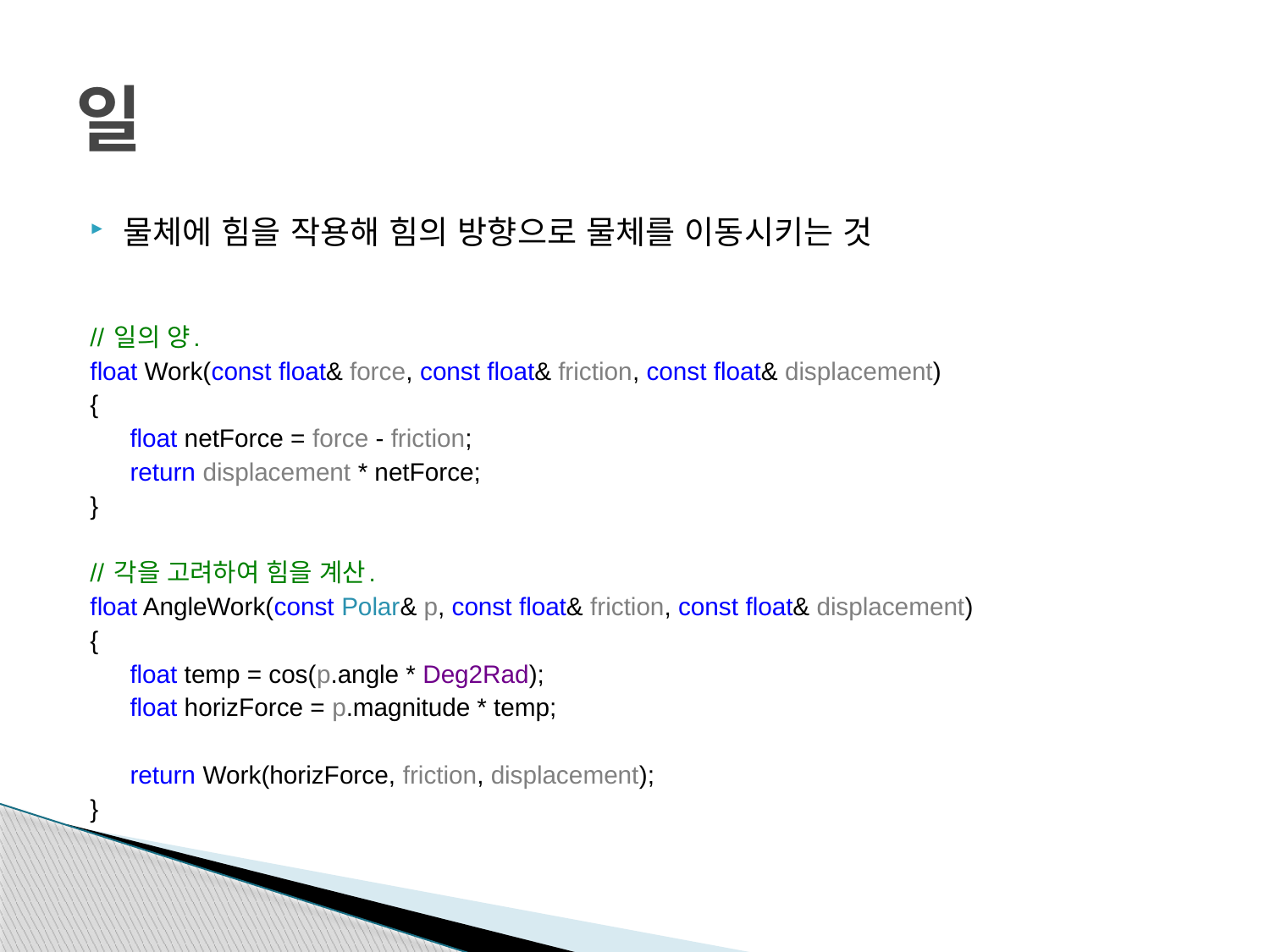

# 일
물체에 힘을 작용해 힘의 방향으로 물체를 이동시키는 것

// 일의 양.
float Work(const float& force, const float& friction, const float& displacement)
{
	 float netForce = force - friction;
	 return displacement * netForce;
}

// 각을 고려하여 힘을 계산.
float AngleWork(const Polar& p, const float& friction, const float& displacement)
{
	 float temp = cos(p.angle * Deg2Rad);
	 float horizForce = p.magnitude * temp;

	 return Work(horizForce, friction, displacement);
}